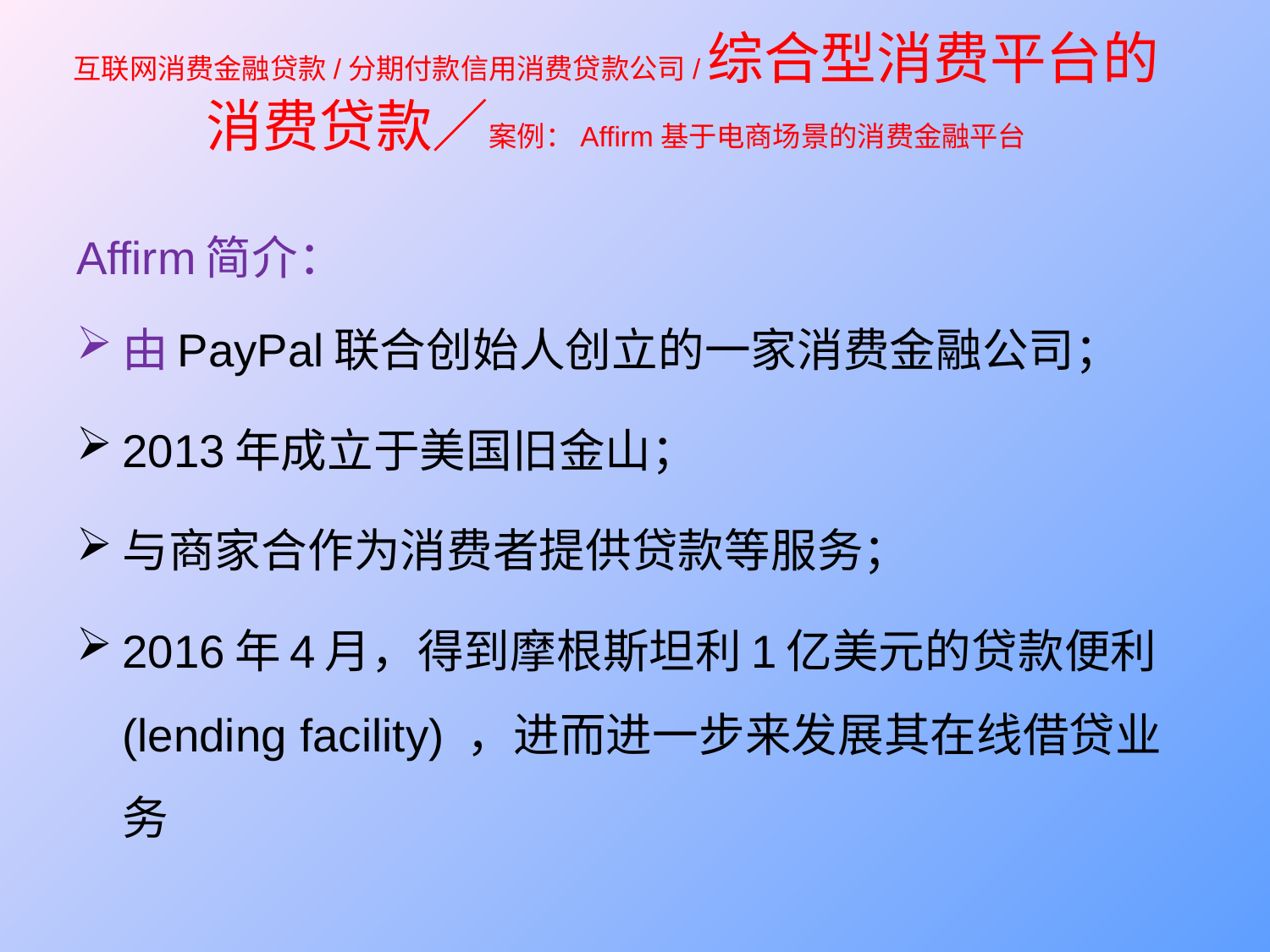

# 互联网消费金融贷款/分期付款信用消费贷款公司/综合型消费平台的消费贷款／案例：Affirm基于电商场景的消费金融平台
Affirm简介：
由PayPal联合创始人创立的一家消费金融公司；
2013年成立于美国旧金山；
与商家合作为消费者提供贷款等服务；
2016年4月，得到摩根斯坦利1亿美元的贷款便利(lending facility) ，进而进一步来发展其在线借贷业务